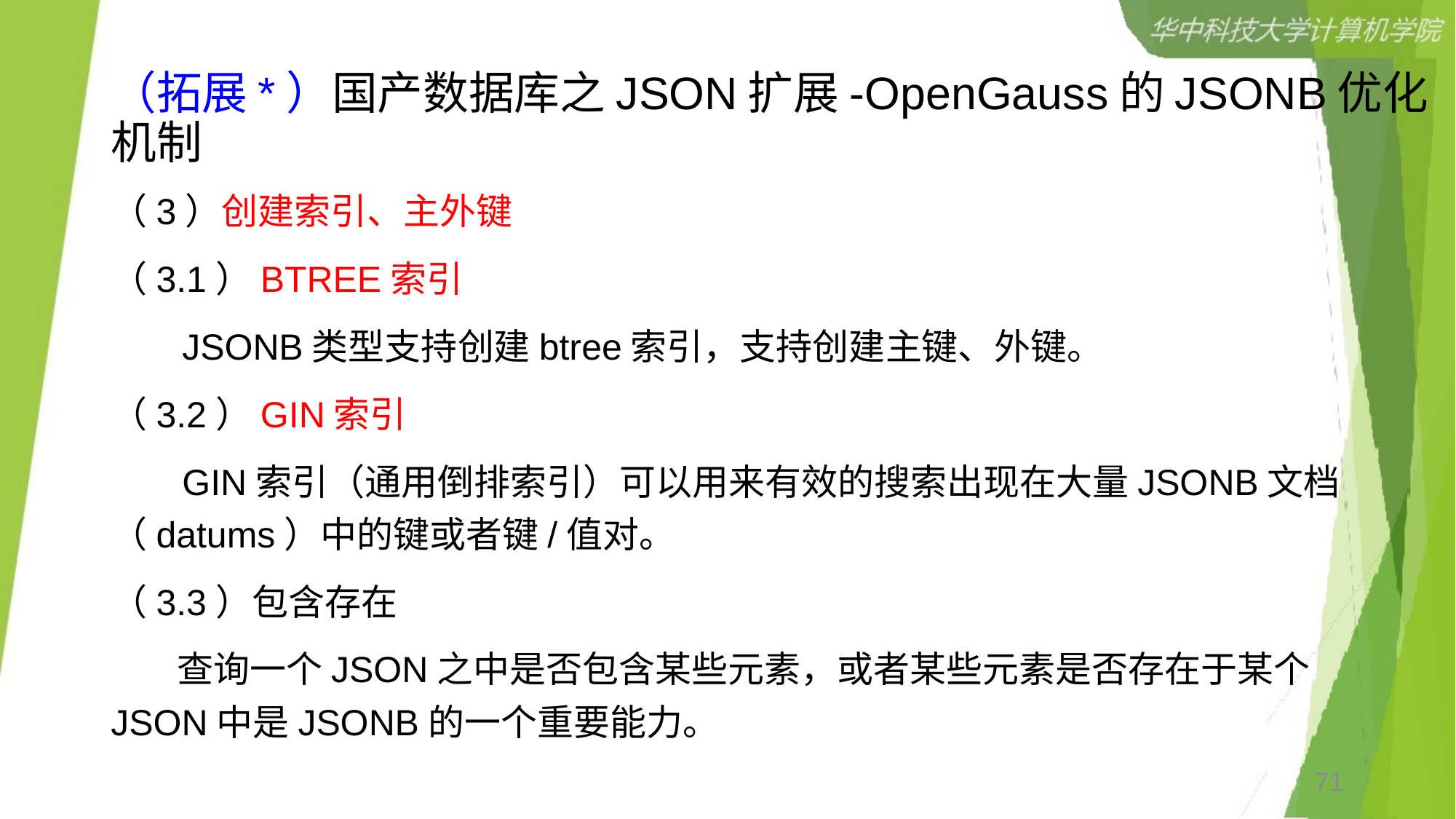

# （拓展*）国产数据库之JSON扩展-OpenGauss的JSONB优化机制
（3）创建索引、主外键
（3.1）BTREE索引
       JSONB类型支持创建btree索引，支持创建主键、外键。
（3.2）GIN索引
       GIN索引（通用倒排索引）可以用来有效的搜索出现在大量JSONB文档（datums）中的键或者键/值对。
（3.3）包含存在
       查询一个JSON之中是否包含某些元素，或者某些元素是否存在于某个JSON中是JSONB的一个重要能力。
71